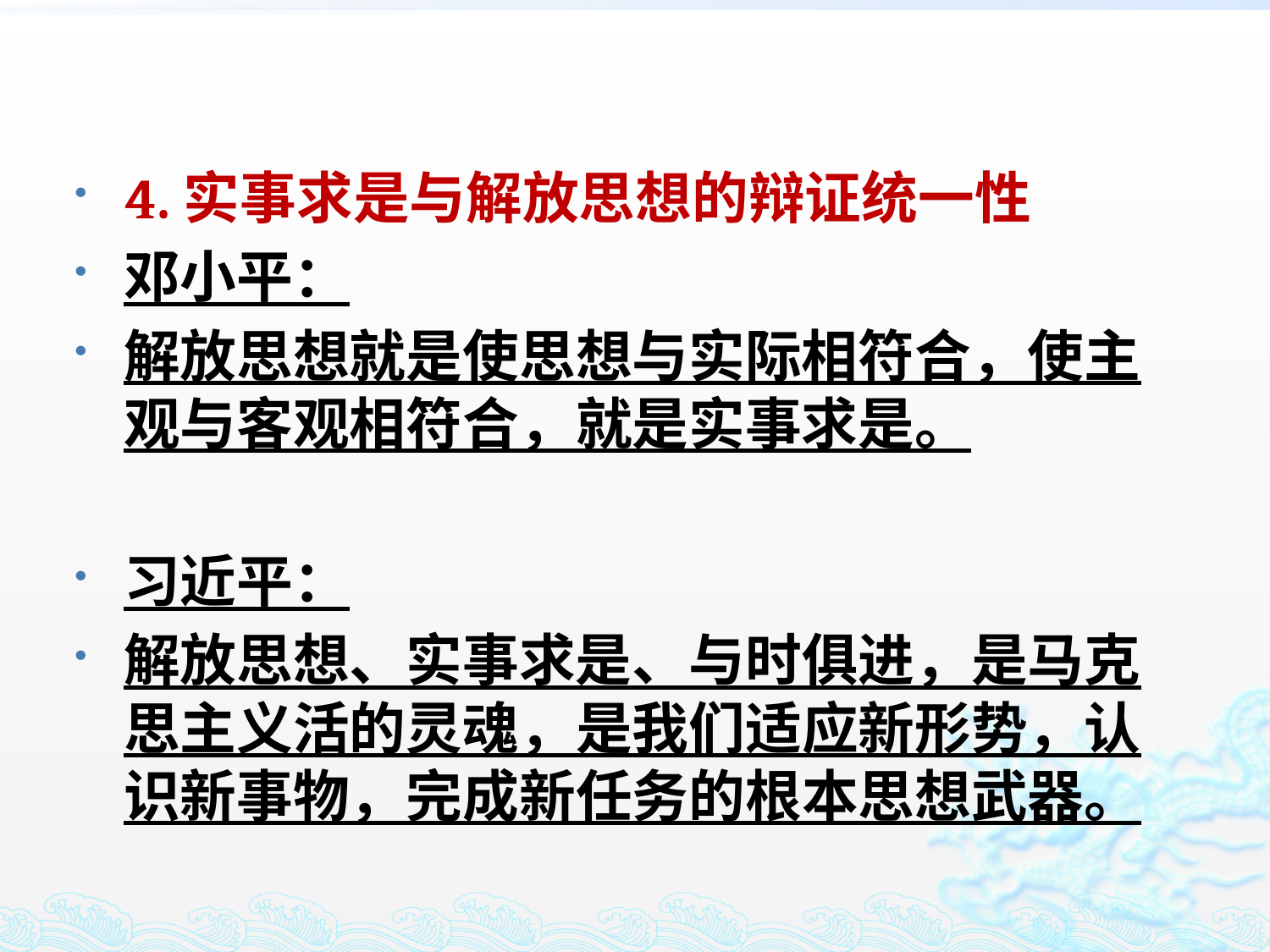

4.实事求是与解放思想的辩证统一性
邓小平：
解放思想就是使思想与实际相符合，使主观与客观相符合，就是实事求是。

习近平：
解放思想、实事求是、与时俱进，是马克思主义活的灵魂，是我们适应新形势，认识新事物，完成新任务的根本思想武器。